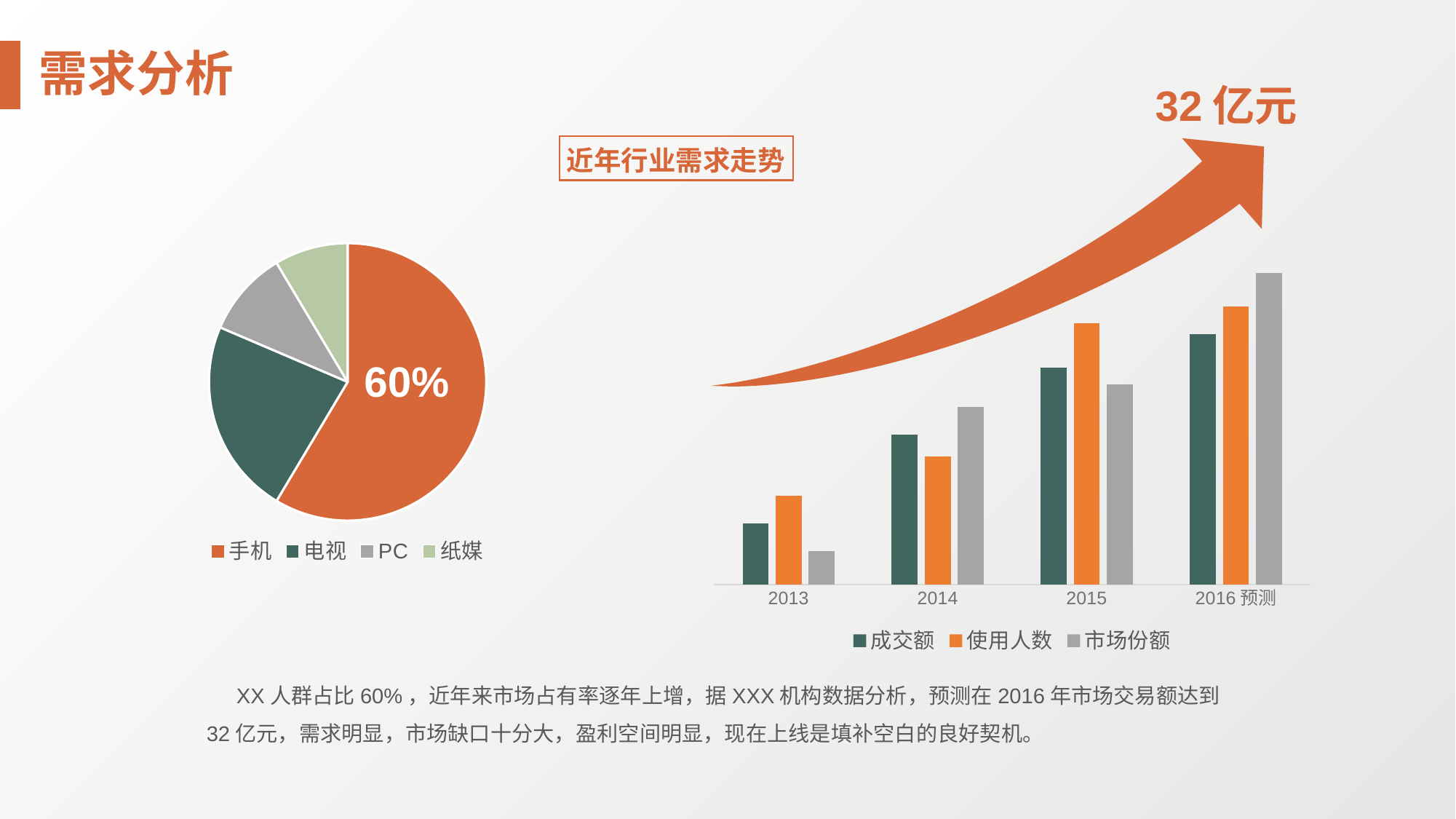

需求分析

32亿元

近年行业需求走势

### Chart

| Category | 成交额 | 使用人数 | 市场份额 |
|---|---|---|---|
| 2013 | 1.1 | 1.6 | 0.6 |
| 2014 | 2.7 | 2.3 | 3.2 |
| 2015 | 3.9 | 4.7 | 3.6 |
| 2016预测 | 4.5 | 5.0 | 5.6 |

### Chart

| Category | 人数占比 |
|---|---|
| 手机 | 8.200000000000001 |
| 电视 | 3.2 |
| PC | 1.4 |
| 纸媒 | 1.2 |
60%
     XX人群占比60%，近年来市场占有率逐年上增，据XXX机构数据分析，预测在2016年市场交易额达到32亿元，需求明显，市场缺口十分大，盈利空间明显，现在上线是填补空白的良好契机。